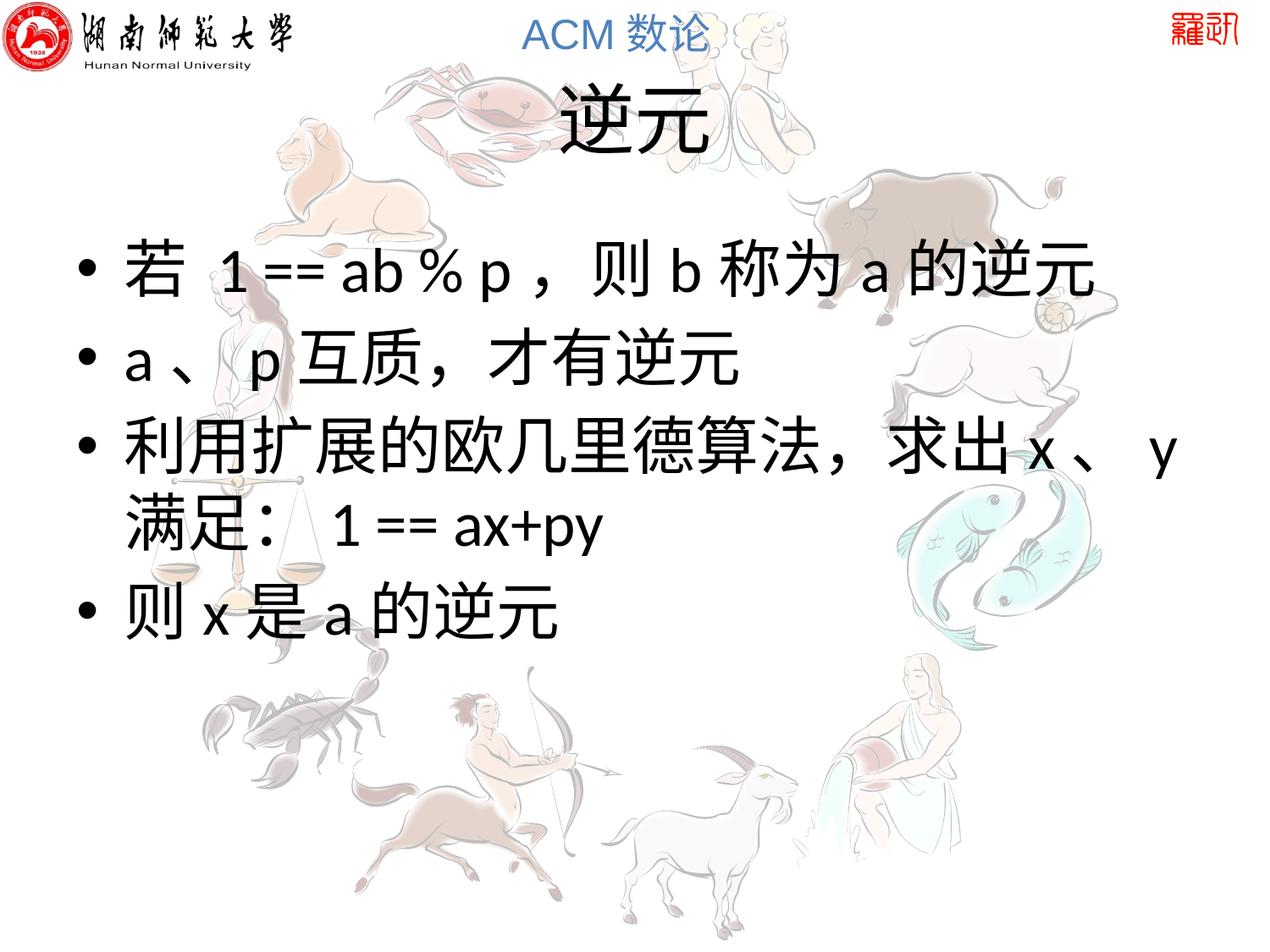

# 逆元
若 1 == ab % p，则b称为a的逆元
a、p互质，才有逆元
利用扩展的欧几里德算法，求出x、y满足：1 == ax+py
则x是a的逆元